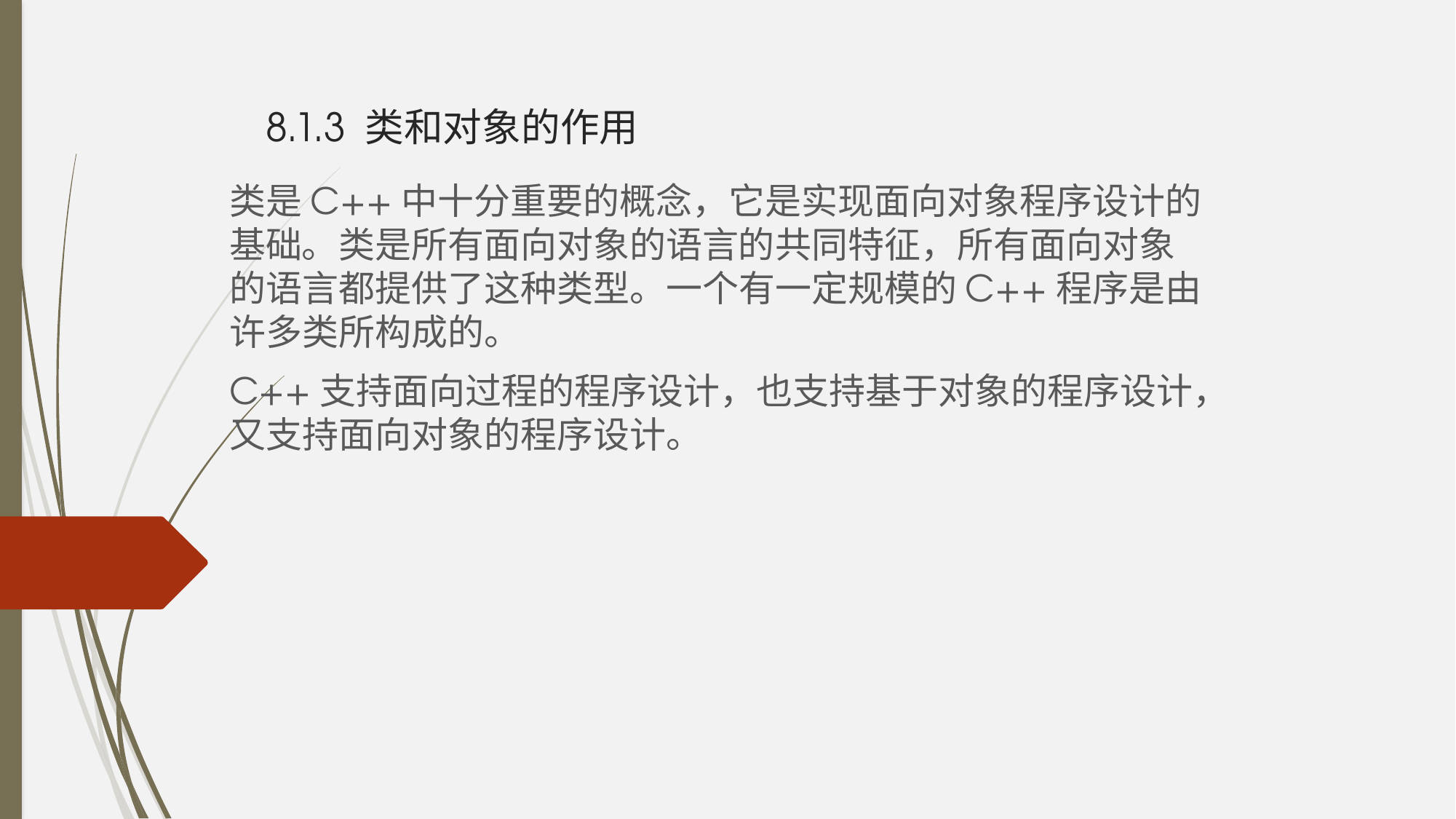

# 8.1.3 类和对象的作用
类是C++中十分重要的概念，它是实现面向对象程序设计的基础。类是所有面向对象的语言的共同特征，所有面向对象的语言都提供了这种类型。一个有一定规模的C++程序是由许多类所构成的。
C++支持面向过程的程序设计，也支持基于对象的程序设计，又支持面向对象的程序设计。